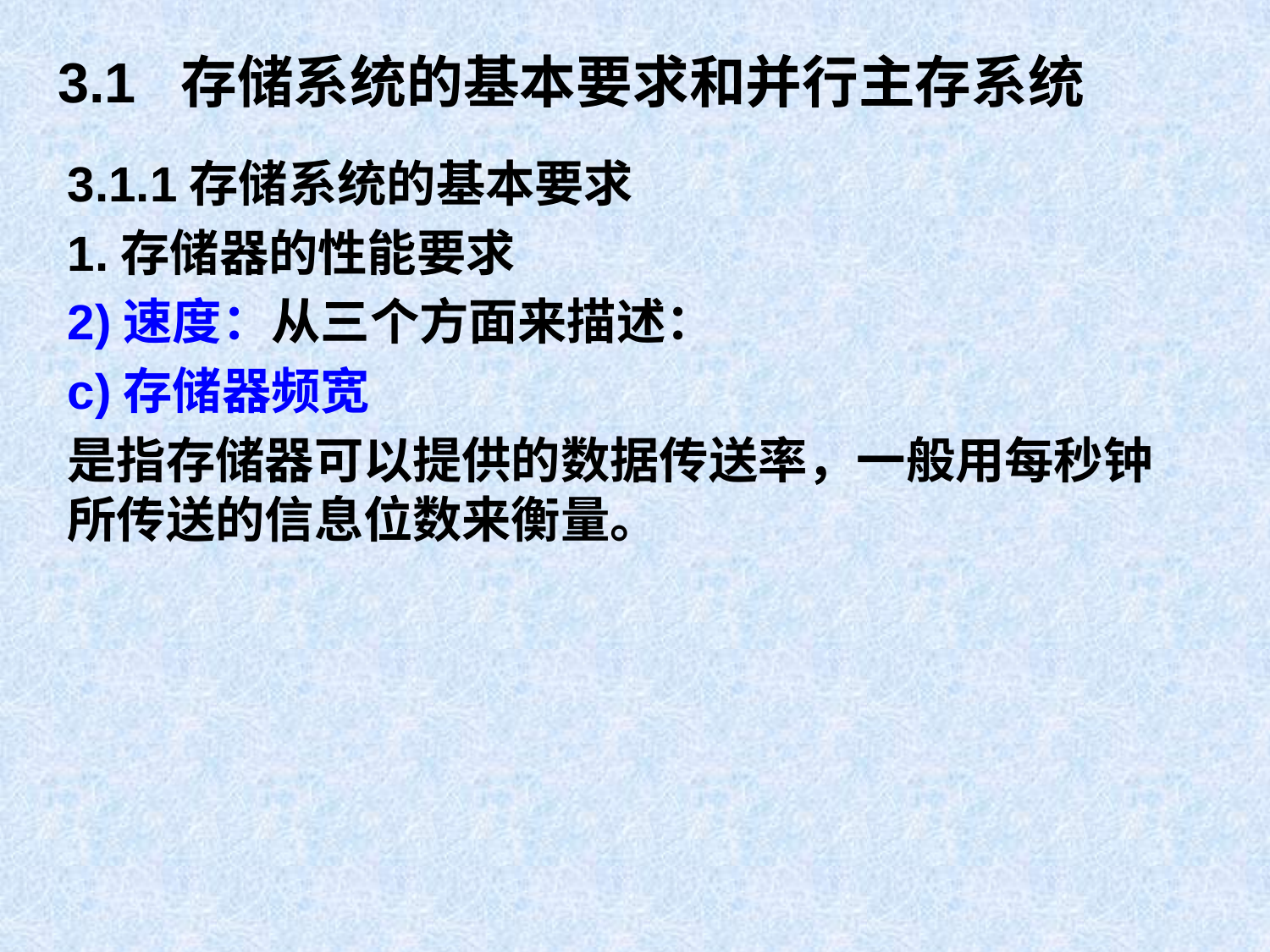

# 3.1  存储系统的基本要求和并行主存系统
3.1.1存储系统的基本要求
1.存储器的性能要求
2)速度：从三个方面来描述：
c)存储器频宽
是指存储器可以提供的数据传送率，一般用每秒钟所传送的信息位数来衡量。